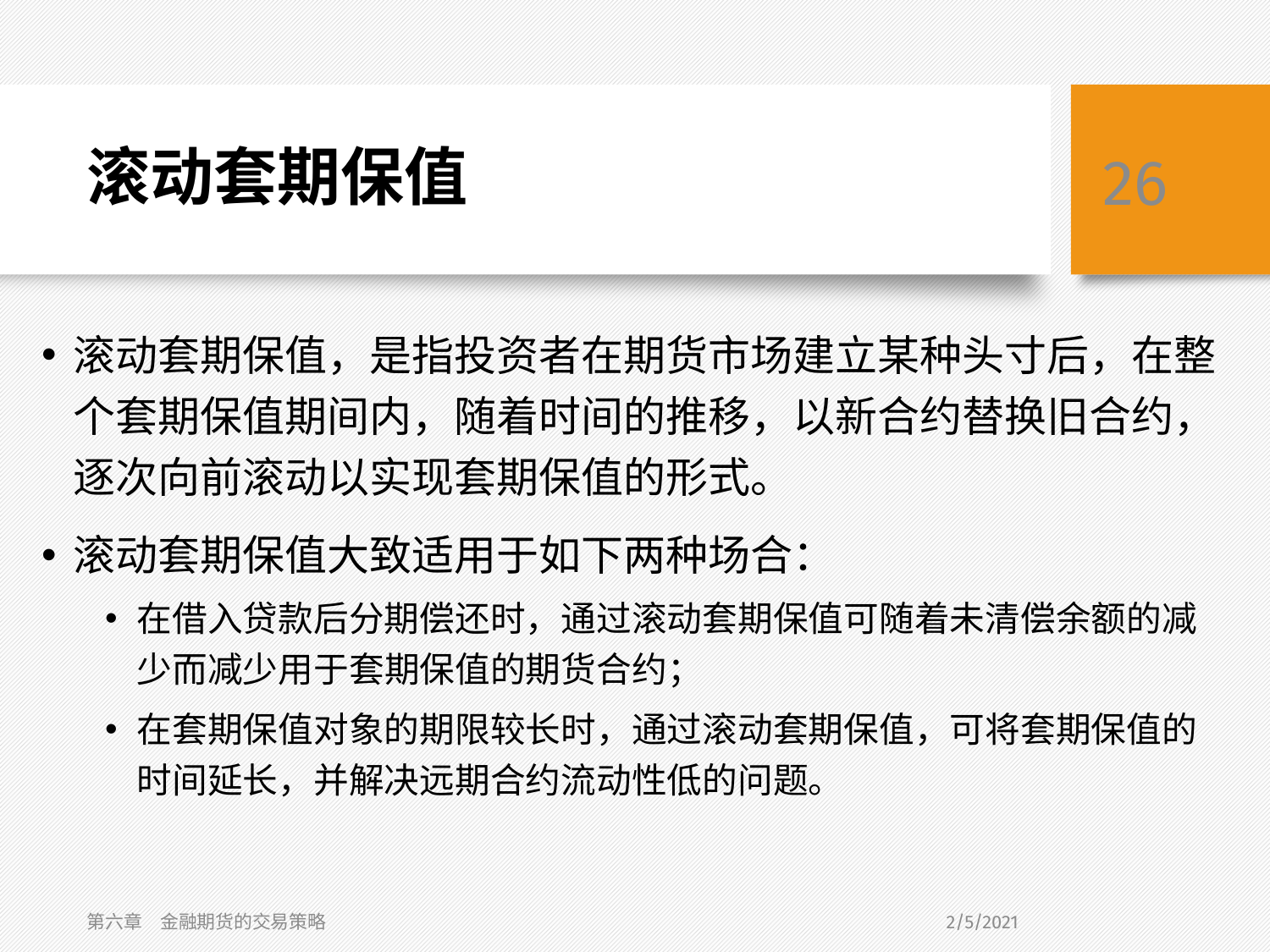

# 滚动套期保值
26
滚动套期保值，是指投资者在期货市场建立某种头寸后，在整个套期保值期间内，随着时间的推移，以新合约替换旧合约，逐次向前滚动以实现套期保值的形式。
滚动套期保值大致适用于如下两种场合：
在借入贷款后分期偿还时，通过滚动套期保值可随着未清偿余额的减少而减少用于套期保值的期货合约；
在套期保值对象的期限较长时，通过滚动套期保值，可将套期保值的时间延长，并解决远期合约流动性低的问题。

2/5/2021
第六章　金融期货的交易策略